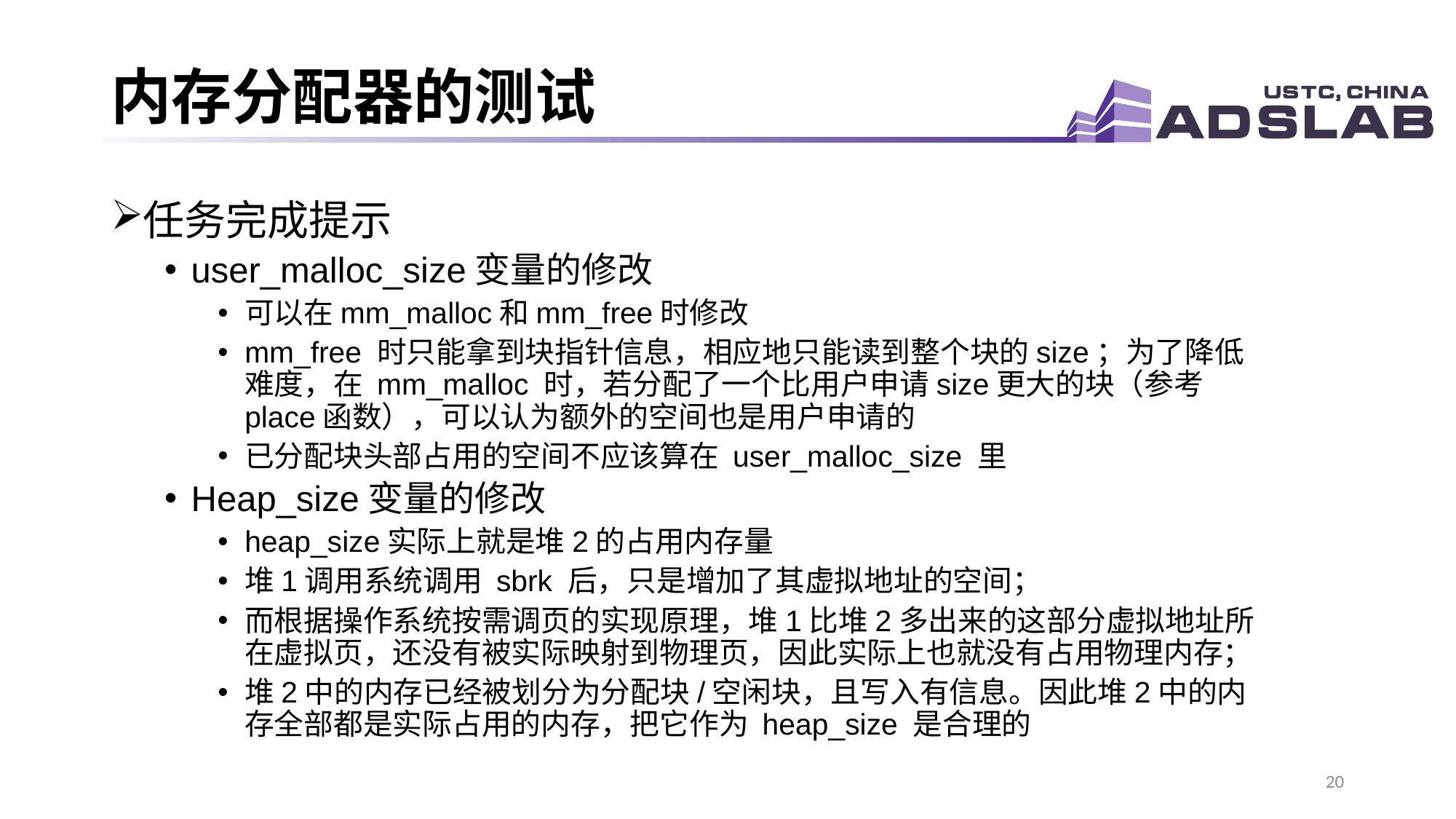

# 内存分配器的测试
任务完成提示
user_malloc_size变量的修改
可以在mm_malloc和mm_free时修改
mm_free 时只能拿到块指针信息，相应地只能读到整个块的size；为了降低难度，在 mm_malloc 时，若分配了一个比用户申请size更大的块（参考place函数），可以认为额外的空间也是用户申请的
已分配块头部占用的空间不应该算在 user_malloc_size 里
Heap_size变量的修改
heap_size实际上就是堆2的占用内存量
堆1调用系统调用 sbrk 后，只是增加了其虚拟地址的空间；
而根据操作系统按需调页的实现原理，堆1比堆2多出来的这部分虚拟地址所在虚拟页，还没有被实际映射到物理页，因此实际上也就没有占用物理内存；
堆2中的内存已经被划分为分配块/空闲块，且写入有信息。因此堆2中的内存全部都是实际占用的内存，把它作为 heap_size 是合理的
20